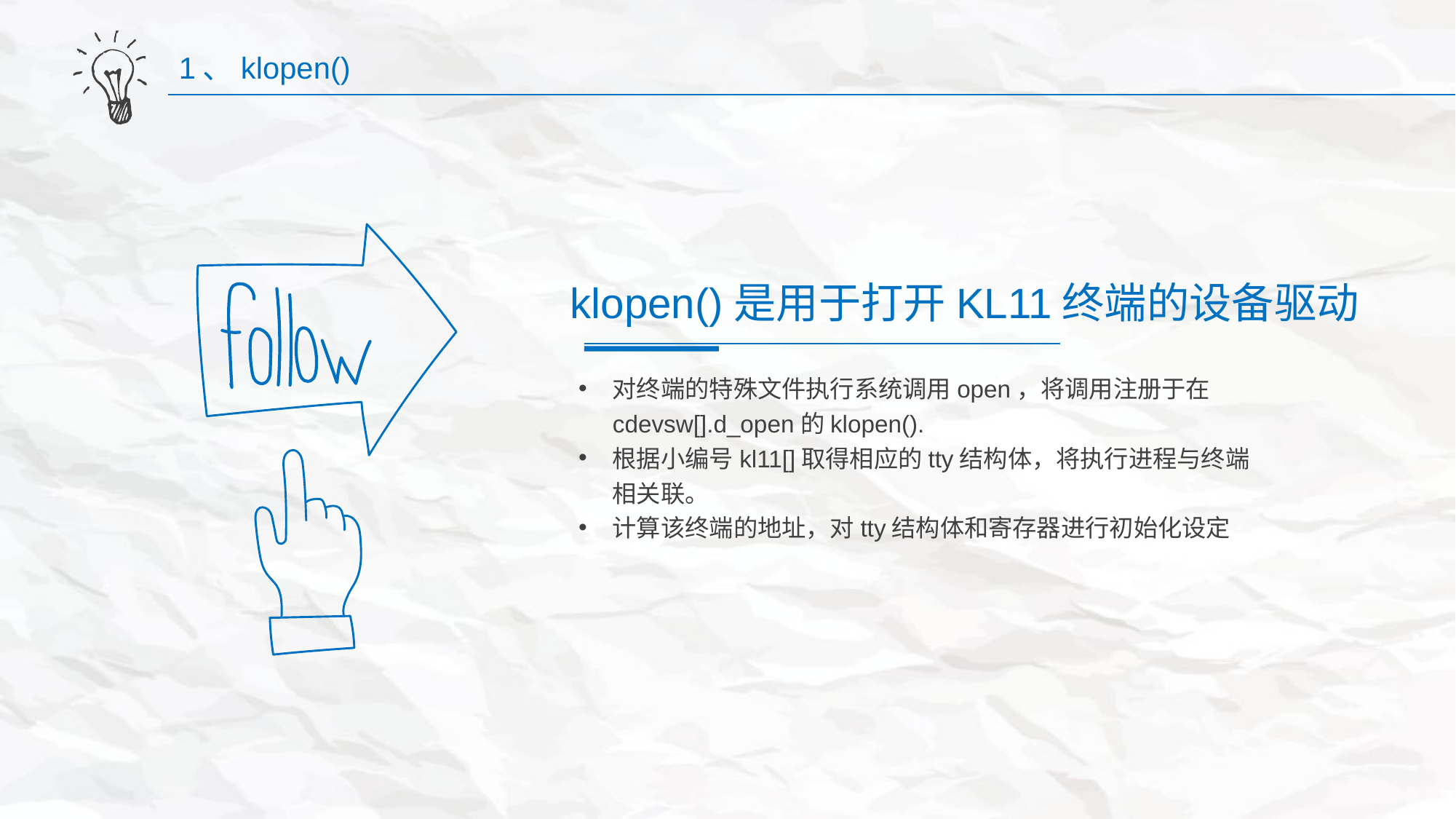

1、klopen()

klopen()是用于打开KL11终端的设备驱动
对终端的特殊文件执行系统调用open，将调用注册于在cdevsw[].d_open的klopen().
根据小编号kl11[]取得相应的tty结构体，将执行进程与终端相关联。
计算该终端的地址，对tty结构体和寄存器进行初始化设定